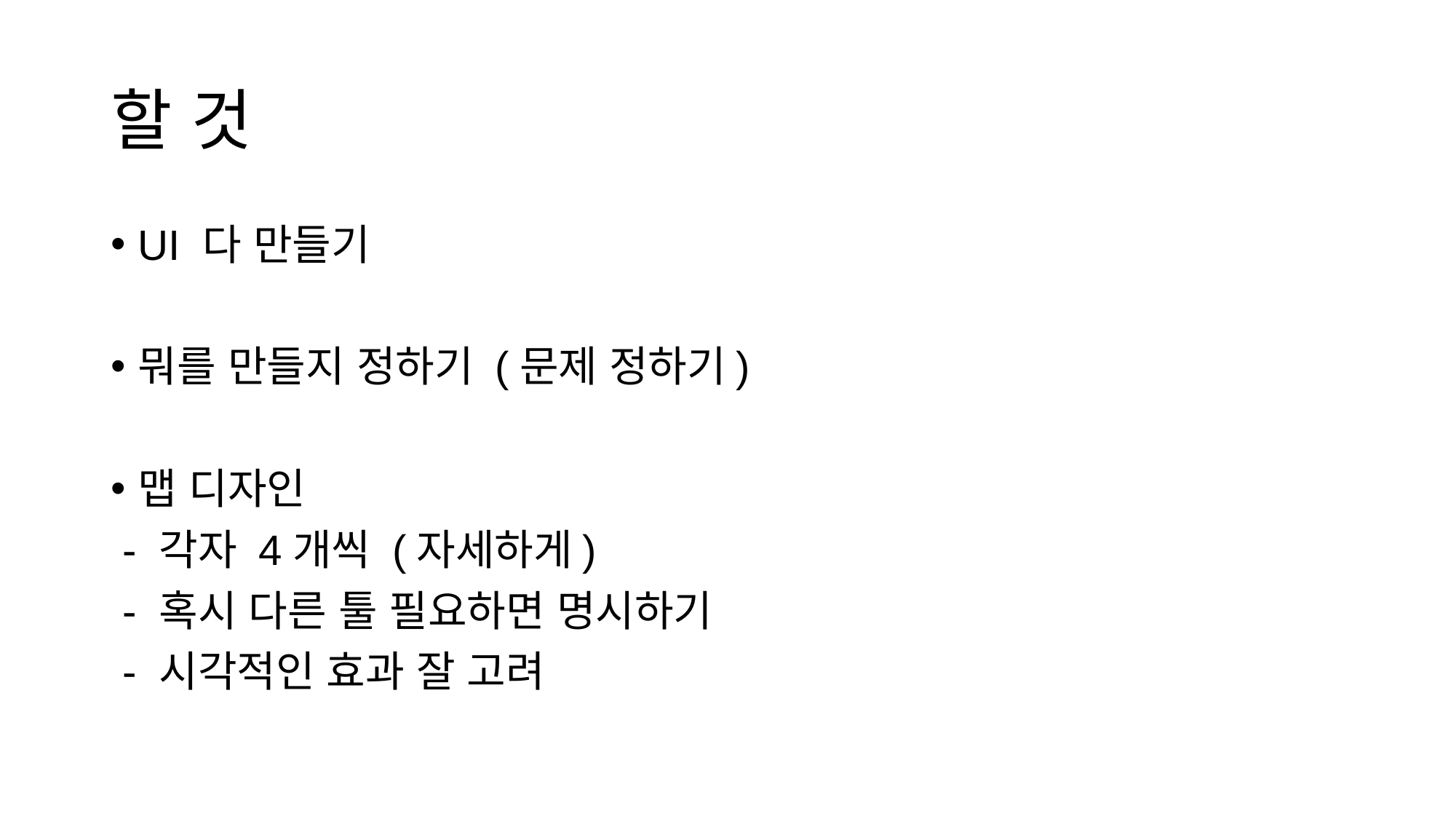

# 할 것
UI 다 만들기

뭐를 만들지 정하기 (문제 정하기)

맵 디자인
 - 각자 4개씩 (자세하게)
 - 혹시 다른 툴 필요하면 명시하기
 - 시각적인 효과 잘 고려